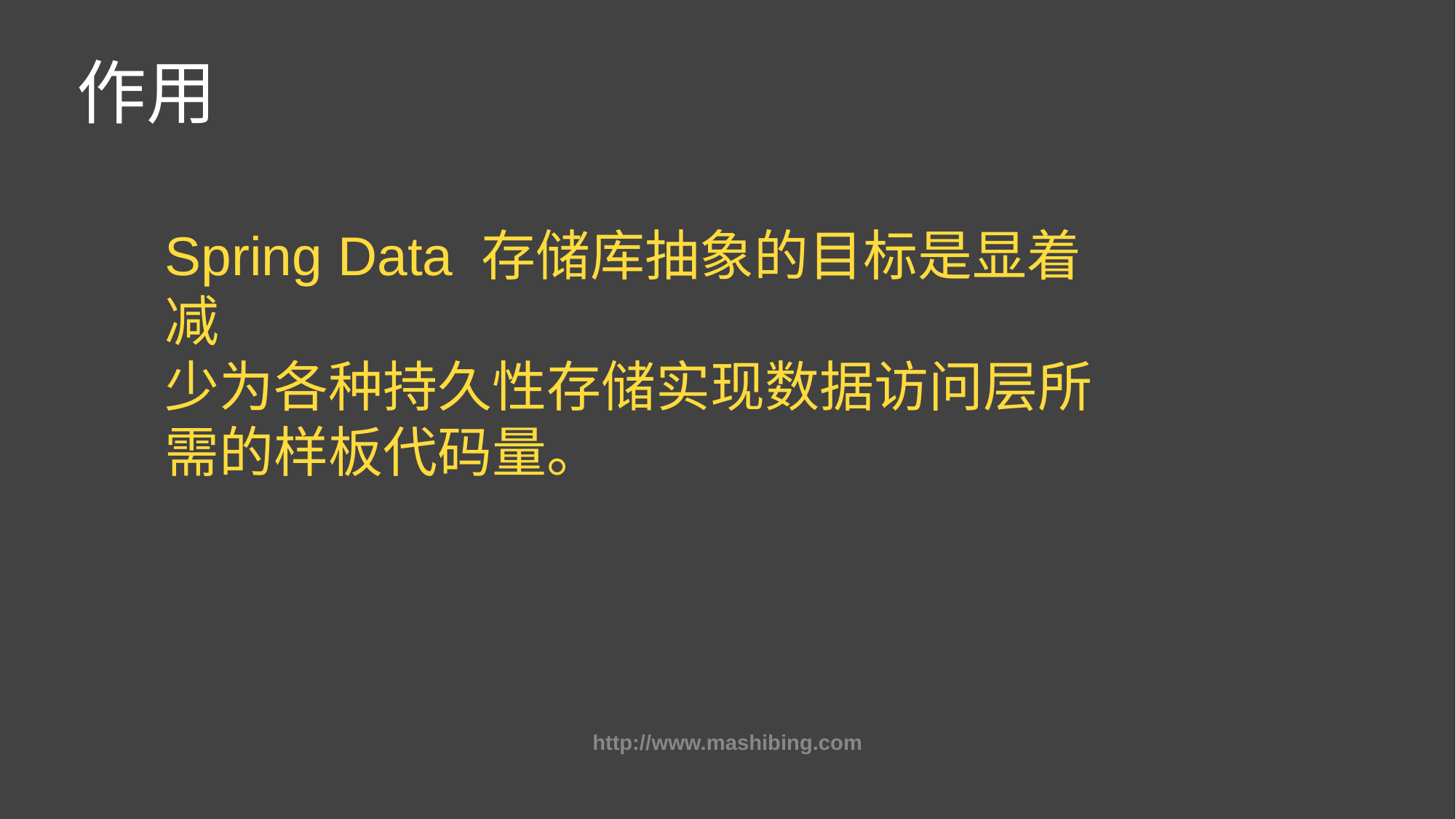

# 作用
Spring Data 存储库抽象的目标是显着减
少为各种持久性存储实现数据访问层所需的样板代码量。

http://www.mashibing.com
6